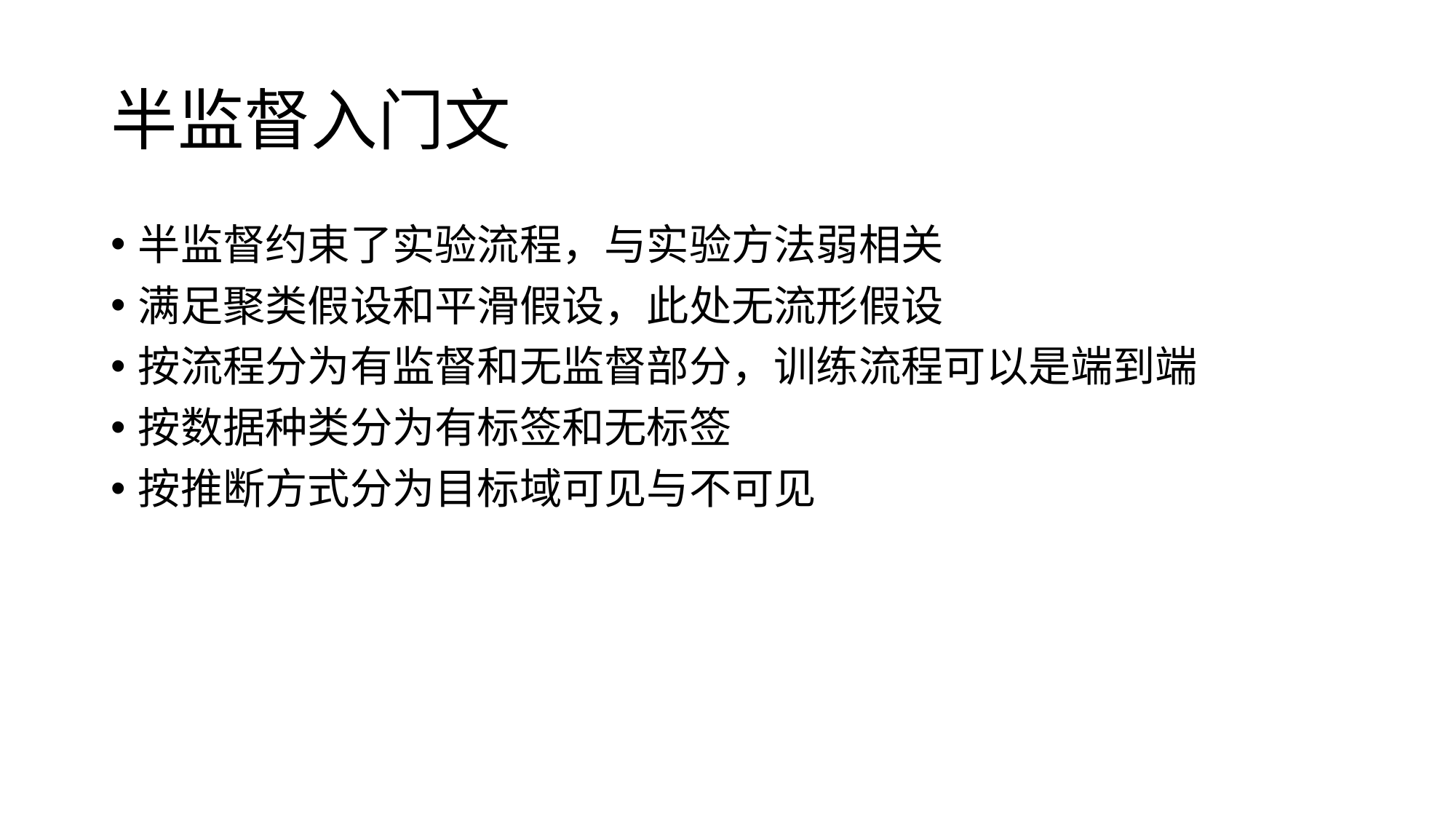

# 半监督入门文
半监督约束了实验流程，与实验方法弱相关
满足聚类假设和平滑假设，此处无流形假设
按流程分为有监督和无监督部分，训练流程可以是端到端
按数据种类分为有标签和无标签
按推断方式分为目标域可见与不可见